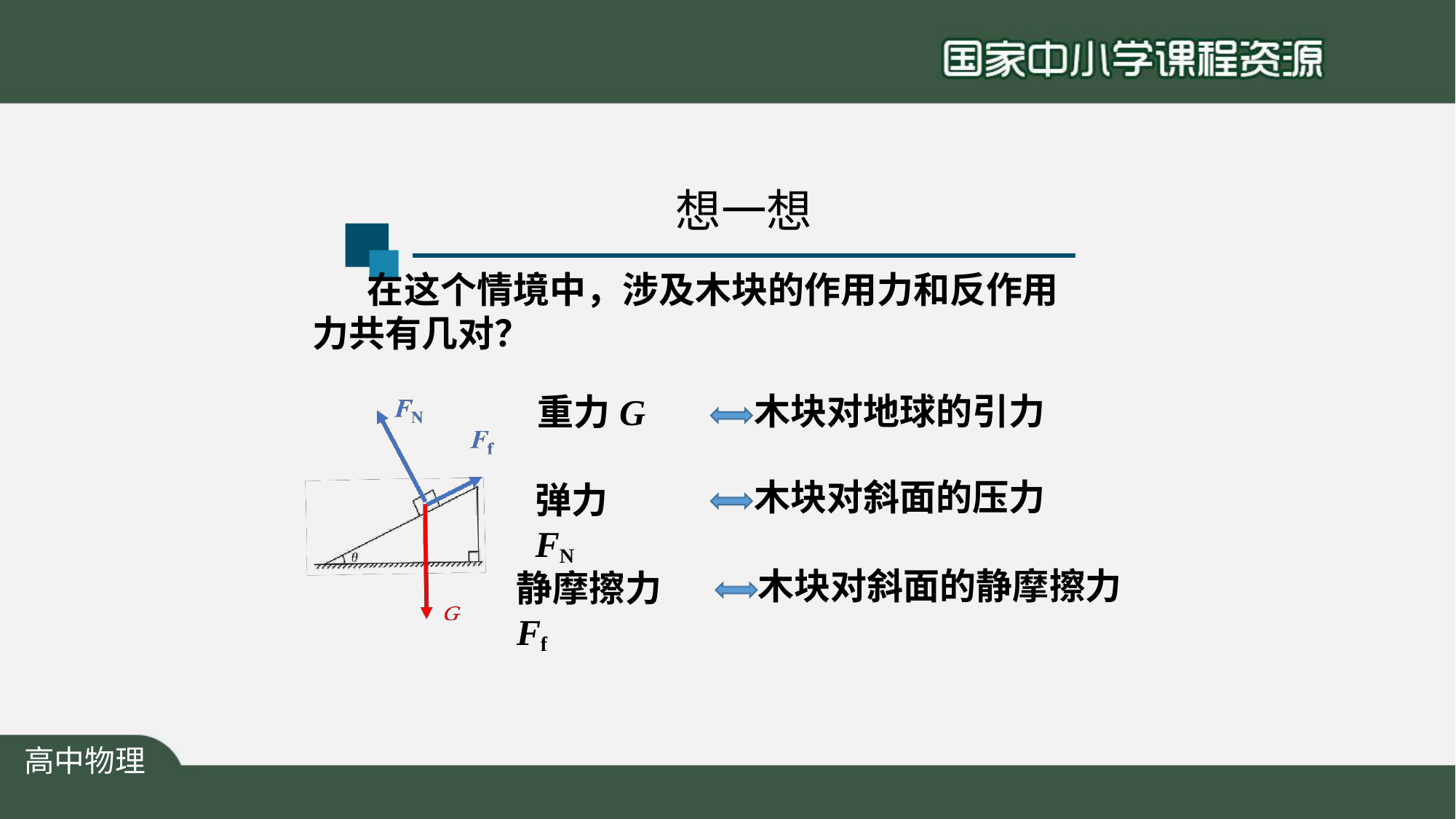

# 想一想

在这个情境中，涉及木块的作用力和反作用 力共有几对？

木块对地球的引力
木块对斜面的压力
重力G

弹力FN

木块对斜面的静摩擦力
静摩擦力Ff

高中物理